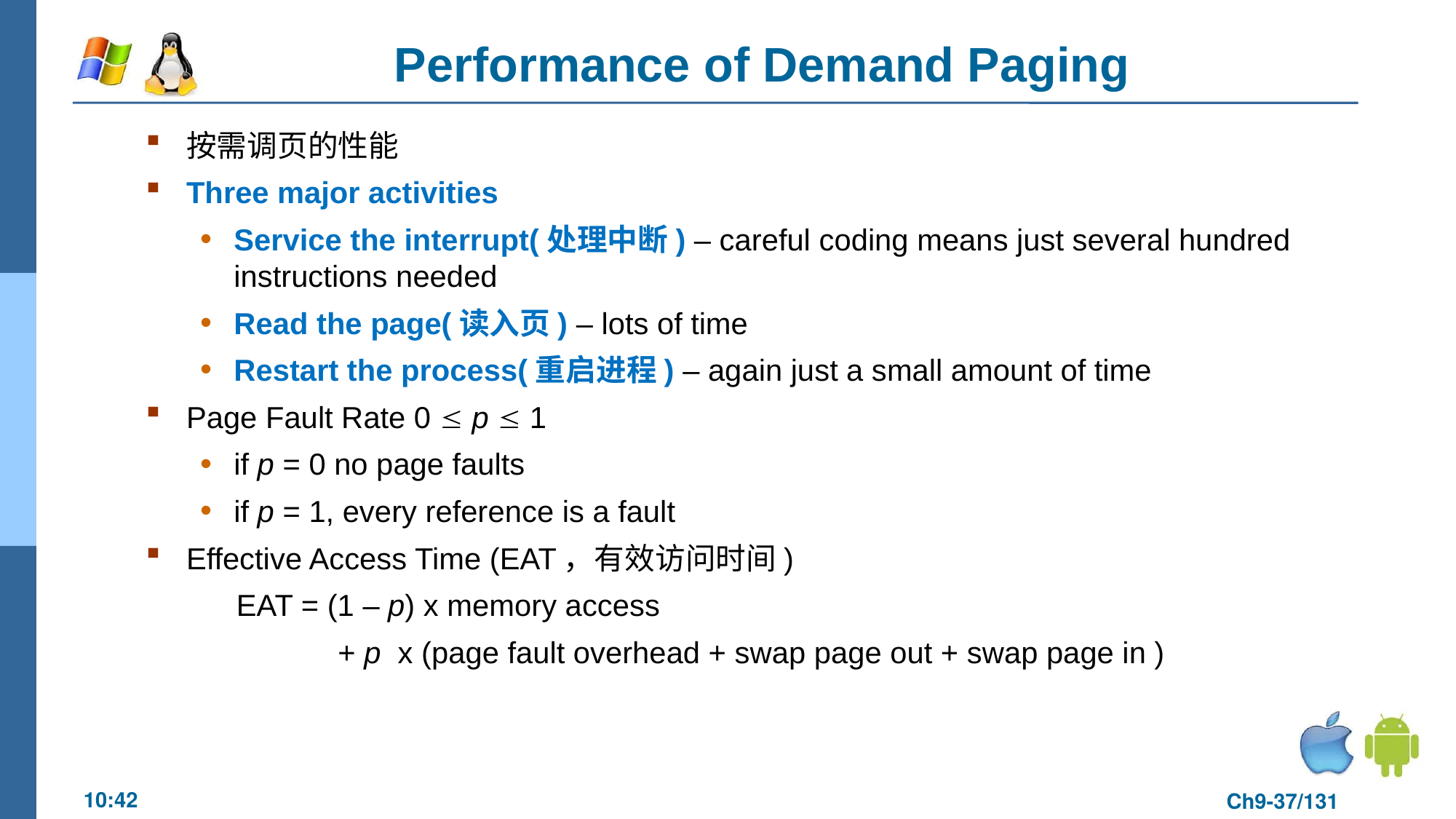

# Performance of Demand Paging
按需调页的性能
Three major activities
Service the interrupt(处理中断) – careful coding means just several hundred instructions needed
Read the page(读入页) – lots of time
Restart the process(重启进程) – again just a small amount of time
Page Fault Rate 0 ≤ p ≤ 1
if p = 0 no page faults
if p = 1, every reference is a fault
Effective Access Time (EAT，有效访问时间)
	      EAT = (1 – p) x memory access
                       + p  x (page fault overhead + swap page out + swap page in )